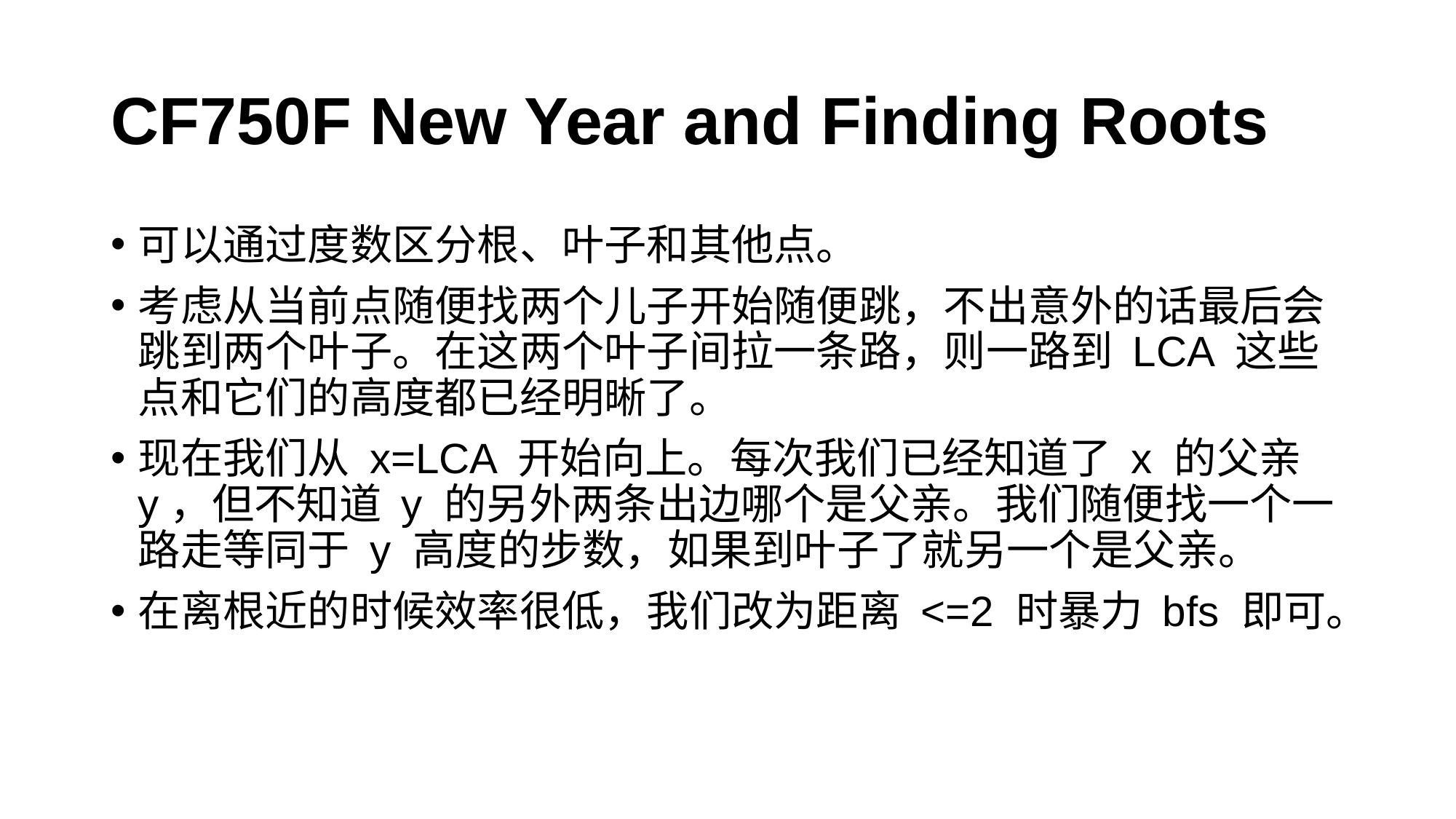

# CF750F New Year and Finding Roots
可以通过度数区分根、叶子和其他点。
考虑从当前点随便找两个儿子开始随便跳，不出意外的话最后会跳到两个叶子。在这两个叶子间拉一条路，则一路到 LCA 这些点和它们的高度都已经明晰了。
现在我们从 x=LCA 开始向上。每次我们已经知道了 x 的父亲 y，但不知道 y 的另外两条出边哪个是父亲。我们随便找一个一路走等同于 y 高度的步数，如果到叶子了就另一个是父亲。
在离根近的时候效率很低，我们改为距离 <=2 时暴力 bfs 即可。